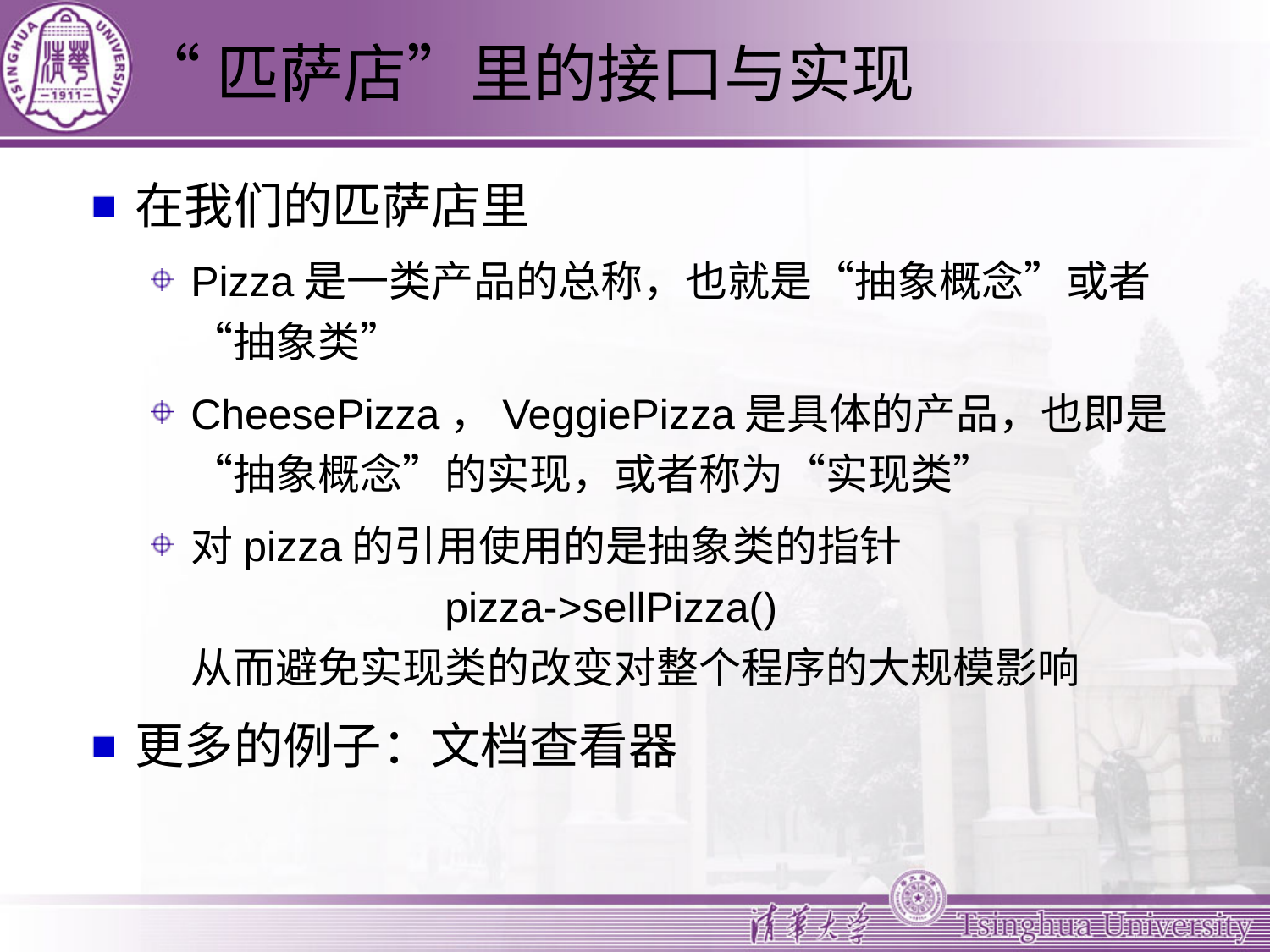

# “匹萨店”里的接口与实现
在我们的匹萨店里
Pizza是一类产品的总称，也就是“抽象概念”或者“抽象类”
CheesePizza，VeggiePizza是具体的产品，也即是“抽象概念”的实现，或者称为“实现类”
对pizza的引用使用的是抽象类的指针
		pizza->sellPizza()
从而避免实现类的改变对整个程序的大规模影响
更多的例子：文档查看器